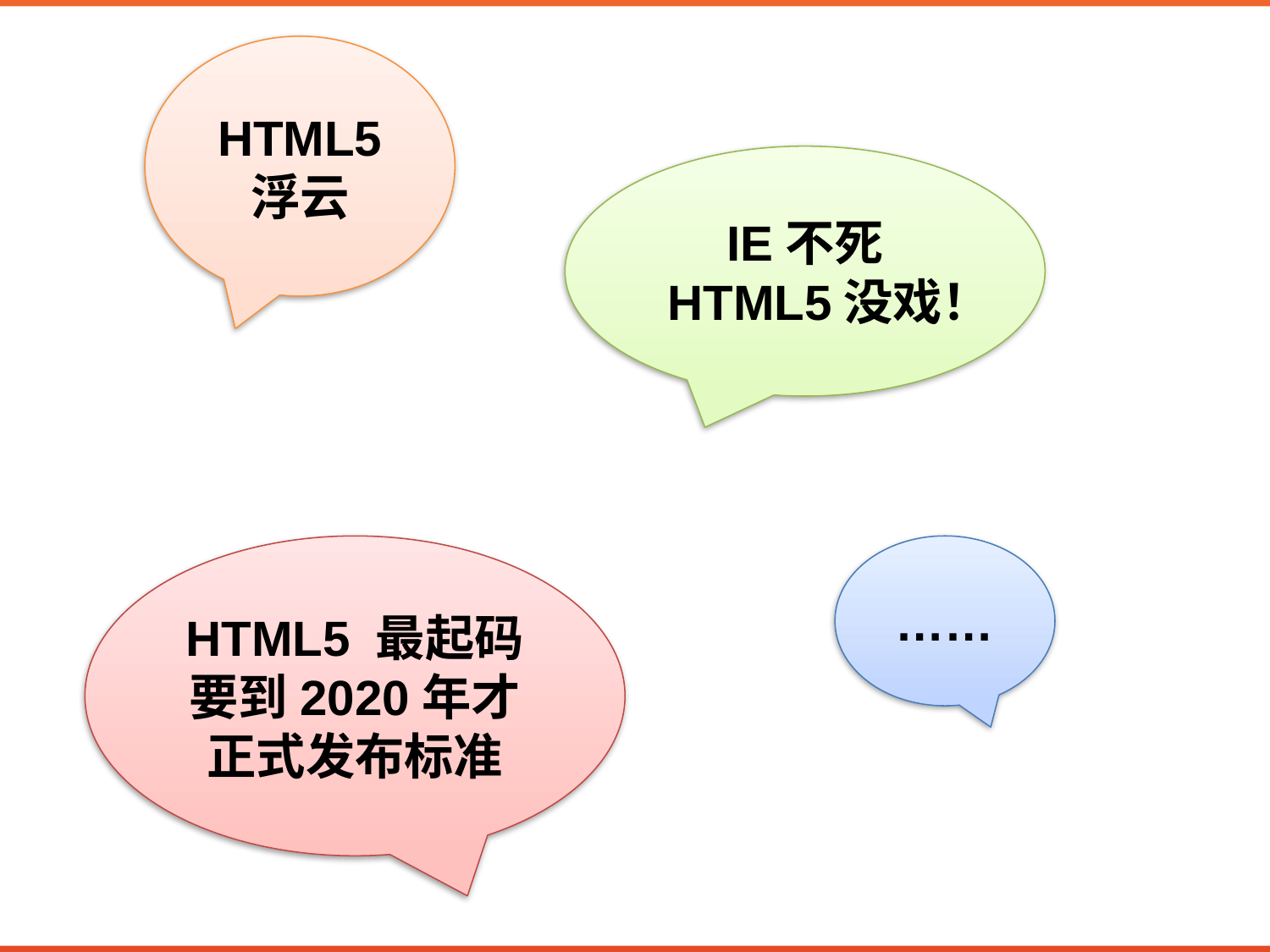

HTML5 浮云
IE不死 HTML5没戏！
HTML5 最起码要到2020年才正式发布标准
……